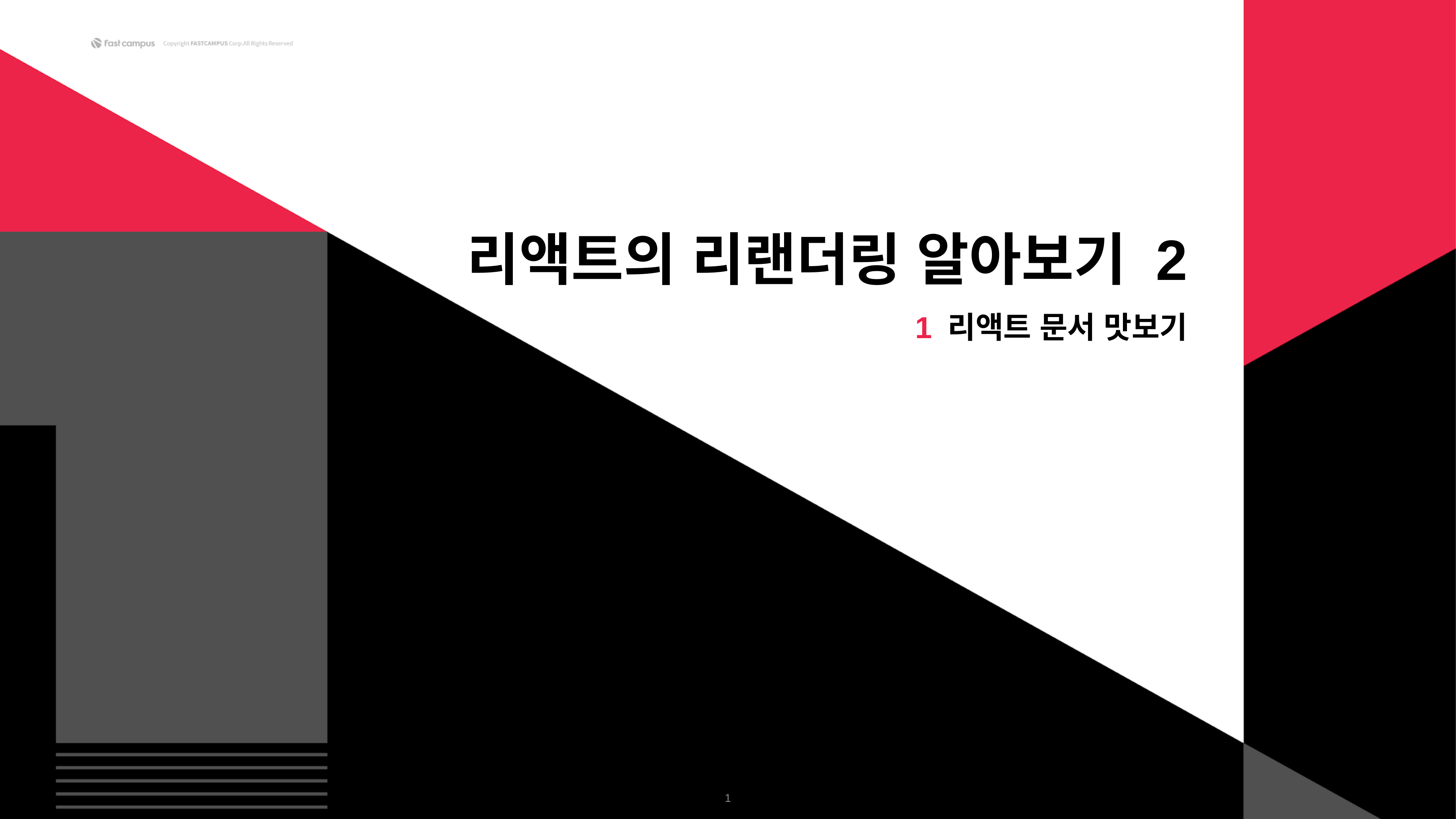

리액트의 리랜더링 알아보기 2

1 리액트 문서 맛보기
1